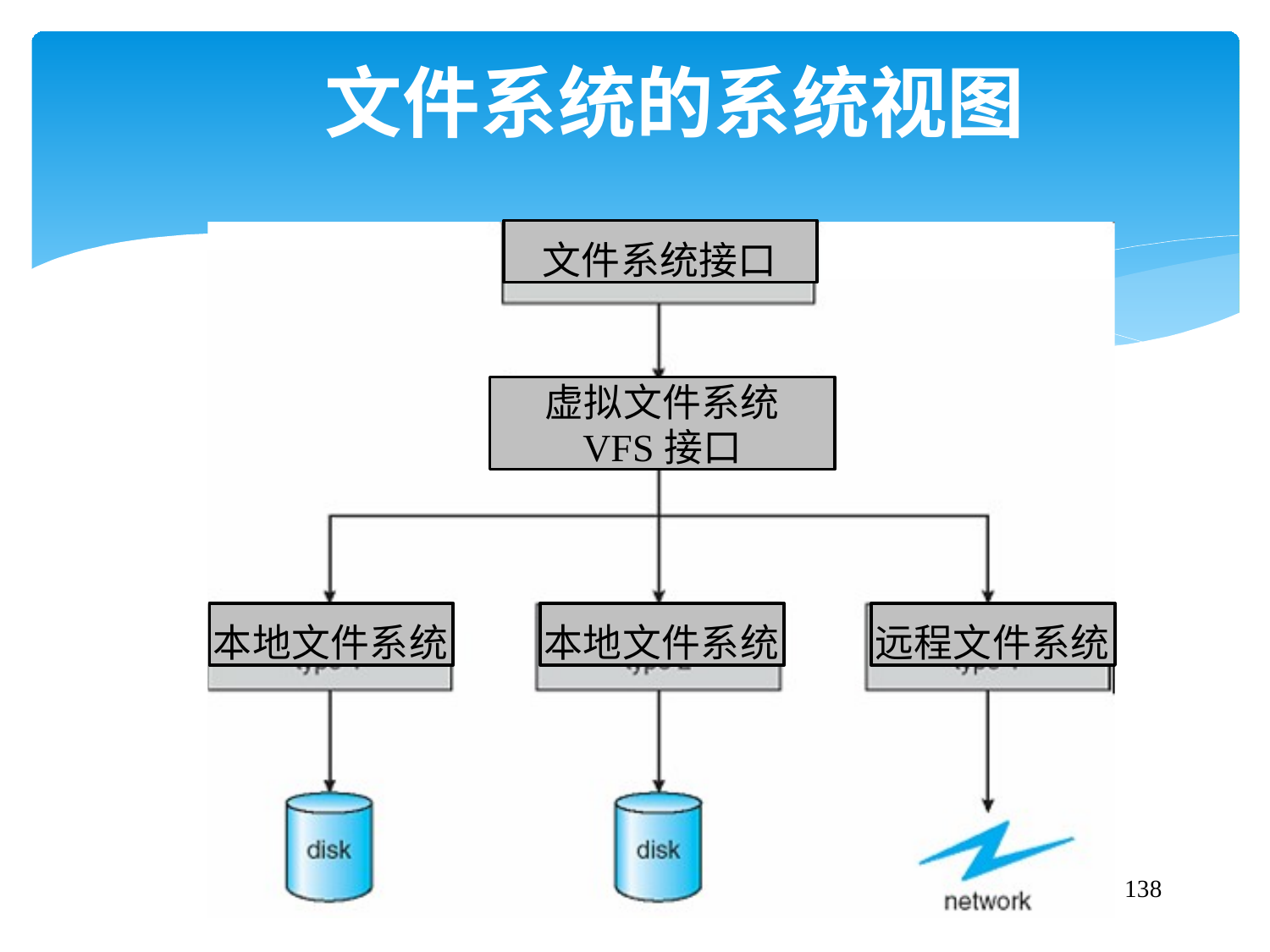

# 文件系统的系统视图
文件系统接口

虚拟文件系统
VFS接口
本地文件系统
本地文件系统
远程文件系统
138